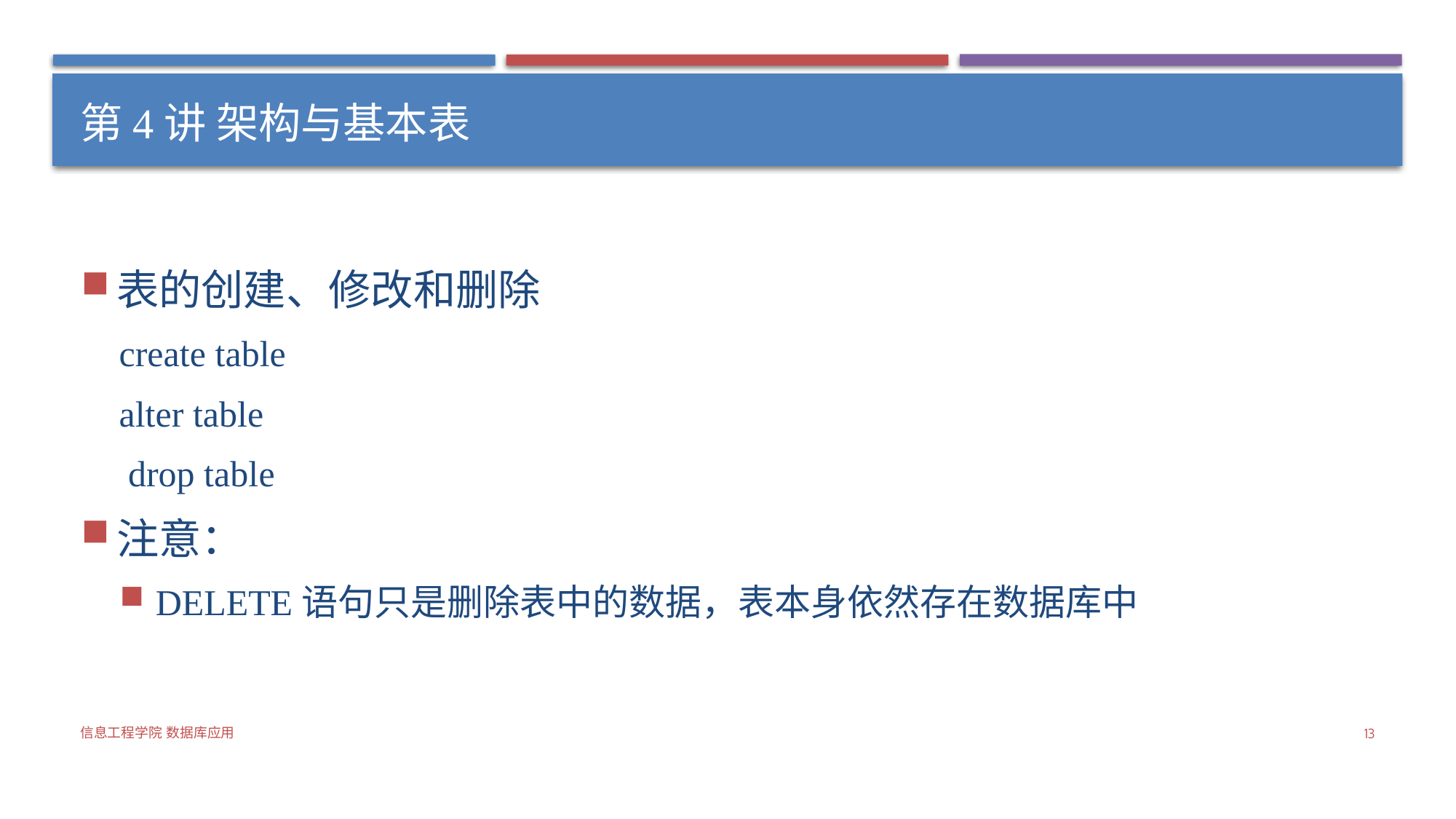

# 第4讲 架构与基本表
表的创建、修改和删除
create table
alter table
 drop table
注意：
DELETE语句只是删除表中的数据，表本身依然存在数据库中
13
信息工程学院 数据库应用